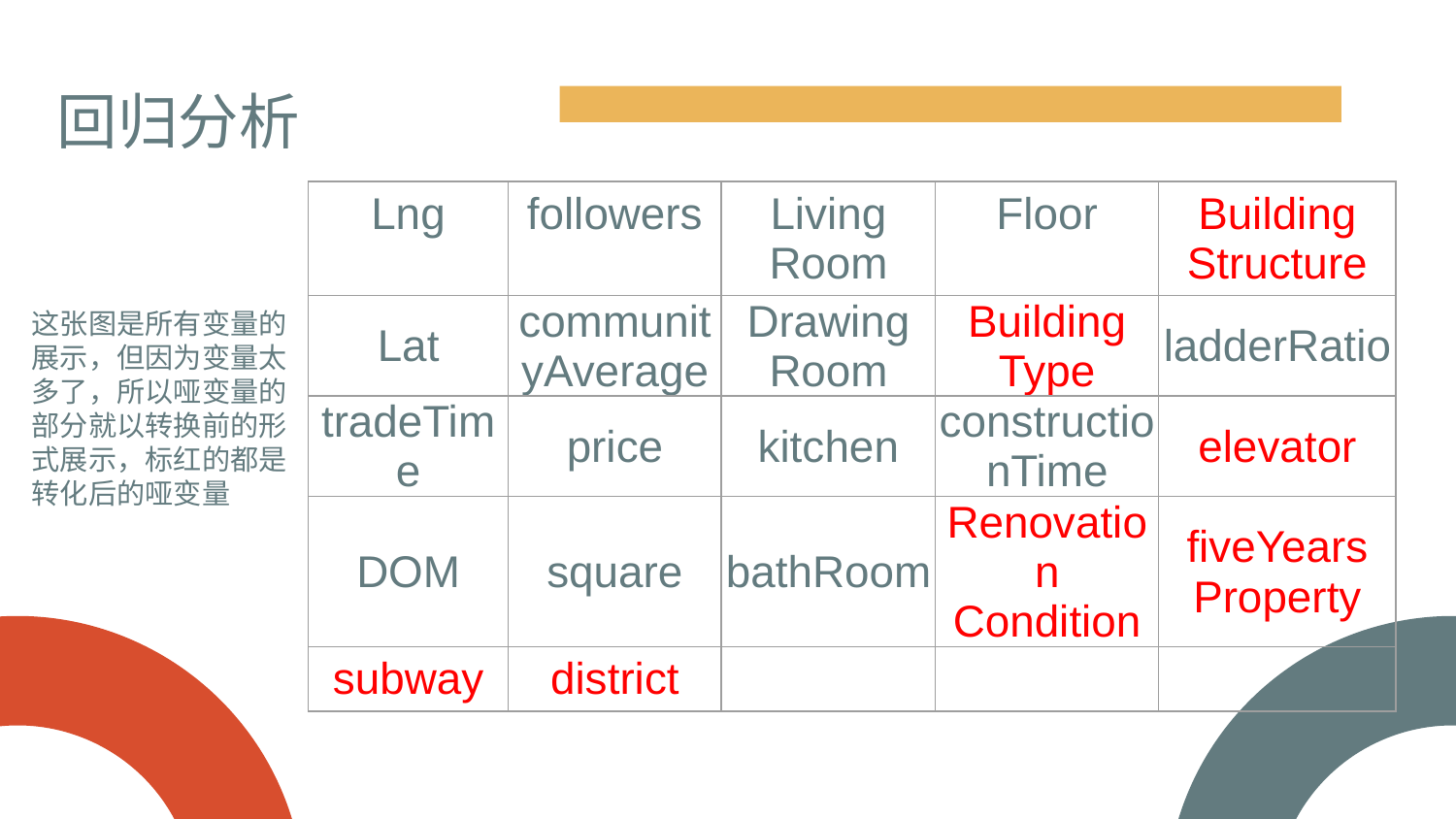

# 回归分析
| Lng | followers | Living Room | Floor | Building Structure |
| --- | --- | --- | --- | --- |
| Lat | communityAverage | Drawing Room | Building Type | ladderRatio |
| tradeTime | price | kitchen | constructionTime | elevator |
| DOM | square | bathRoom | Renovation Condition | fiveYears Property |
| subway | district |  |  |  |
这张图是所有变量的展示，但因为变量太多了，所以哑变量的部分就以转换前的形式展示，标红的都是转化后的哑变量